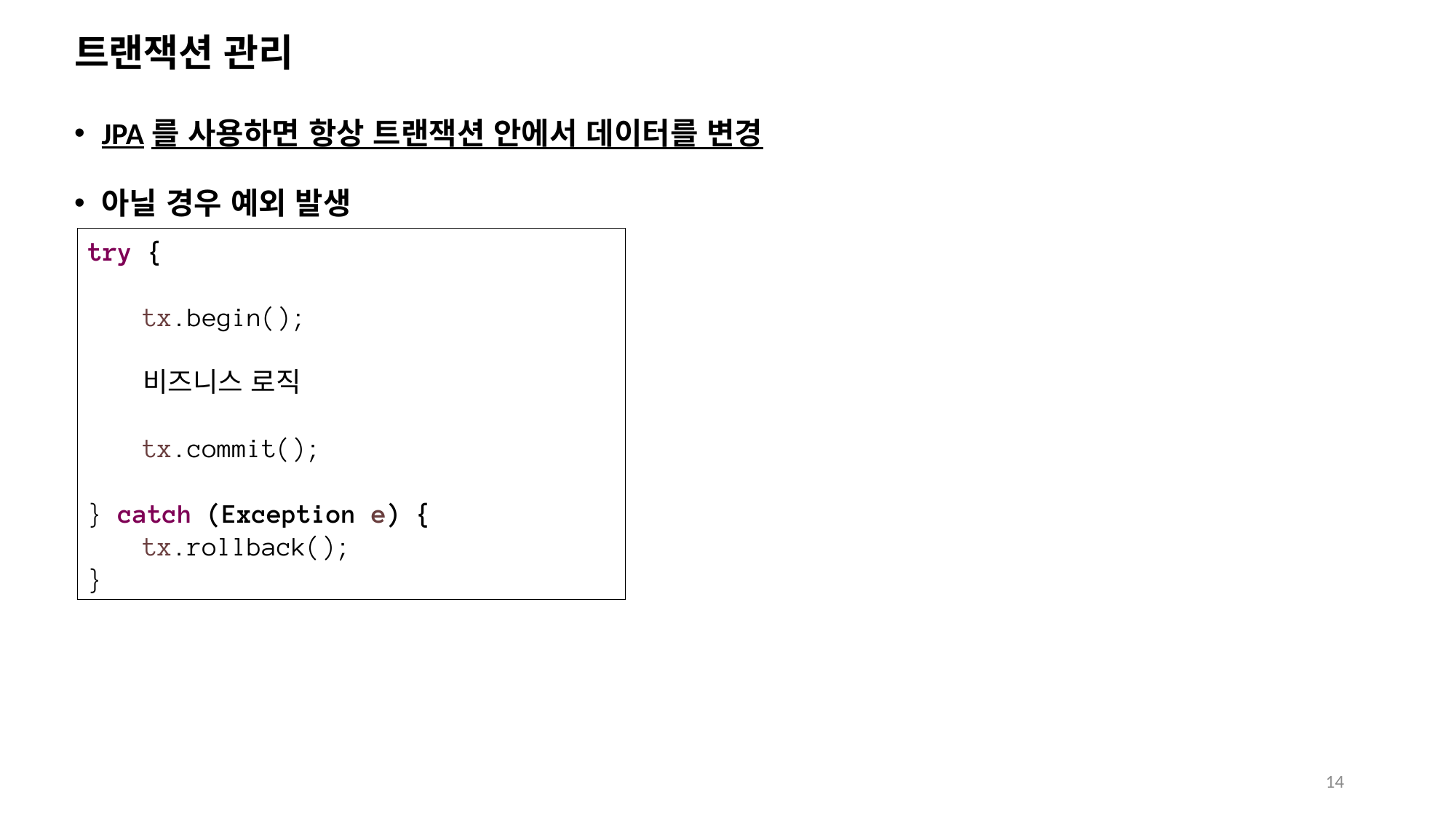

# 트랜잭션 관리
JPA를 사용하면 항상 트랜잭션 안에서 데이터를 변경
아닐 경우 예외 발생

try {

tx.begin();

비즈니스 로직

tx.commit();

} catch (Exception e) {
tx.rollback();
}
14